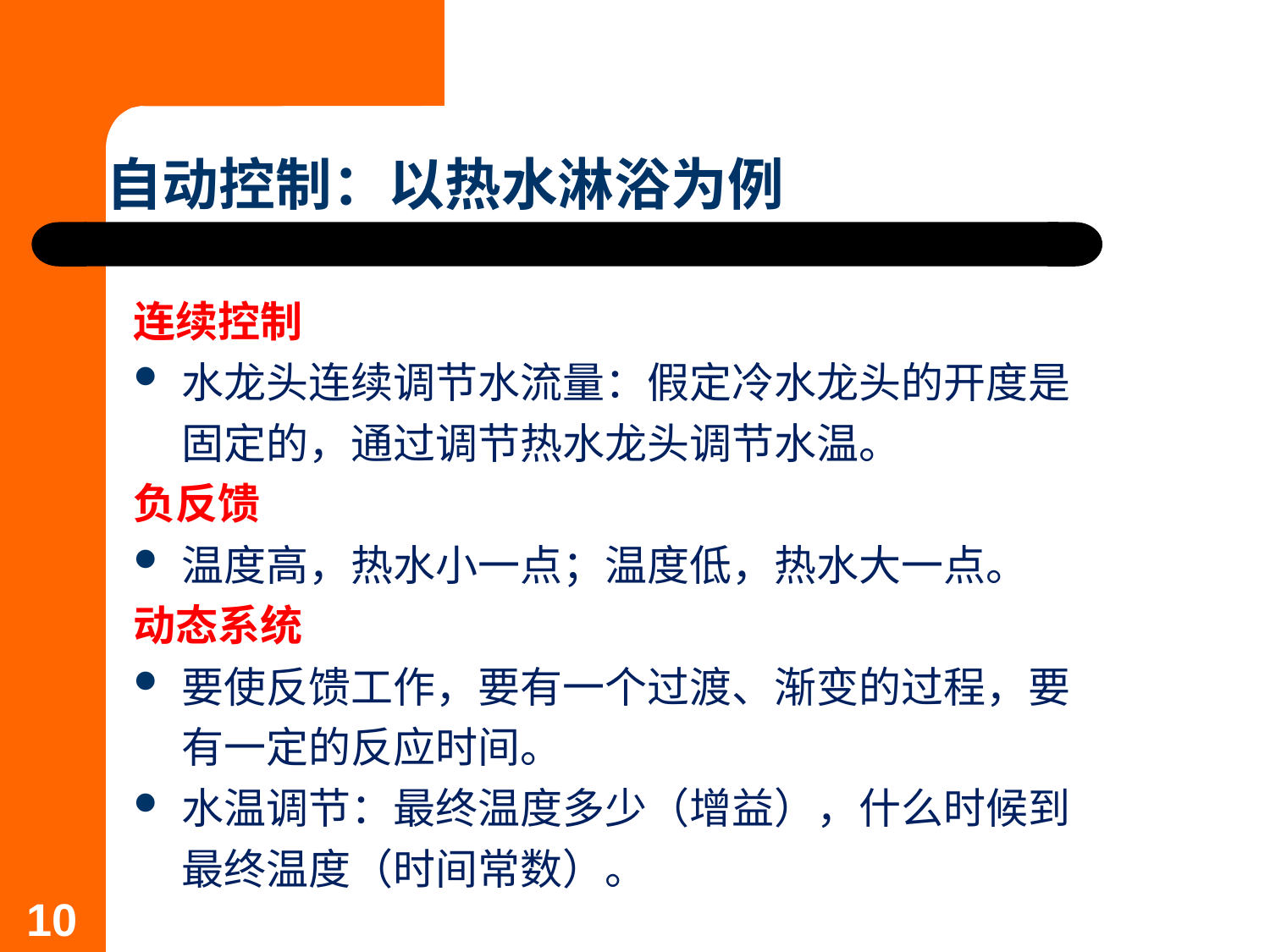

# 自动控制：以热水淋浴为例
连续控制
水龙头连续调节水流量：假定冷水龙头的开度是固定的，通过调节热水龙头调节水温。
负反馈
温度高，热水小一点；温度低，热水大一点。
动态系统
要使反馈工作，要有一个过渡、渐变的过程，要有一定的反应时间。
水温调节：最终温度多少（增益），什么时候到最终温度（时间常数）。
10